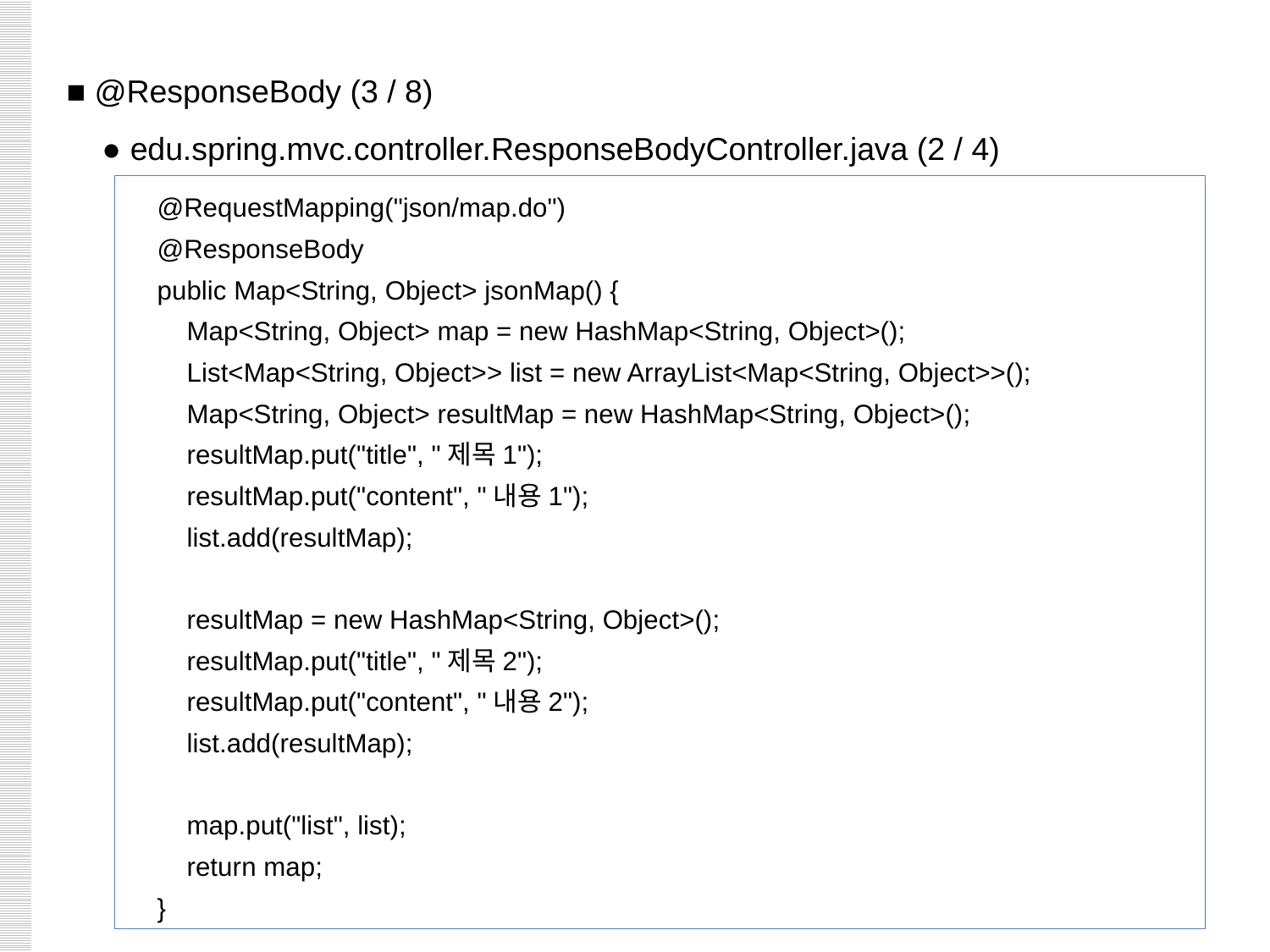

■ @ResponseBody (3 / 8)
    ● edu.spring.mvc.controller.ResponseBodyController.java (2 / 4)
    @RequestMapping("json/map.do")
    @ResponseBody
    public Map<String, Object> jsonMap() {
        Map<String, Object> map = new HashMap<String, Object>();
        List<Map<String, Object>> list = new ArrayList<Map<String, Object>>();
        Map<String, Object> resultMap = new HashMap<String, Object>();
        resultMap.put("title", "제목1");
        resultMap.put("content", "내용1");
        list.add(resultMap);

        resultMap = new HashMap<String, Object>();
        resultMap.put("title", "제목2");
        resultMap.put("content", "내용2");
        list.add(resultMap);

        map.put("list", list);
        return map;
    }